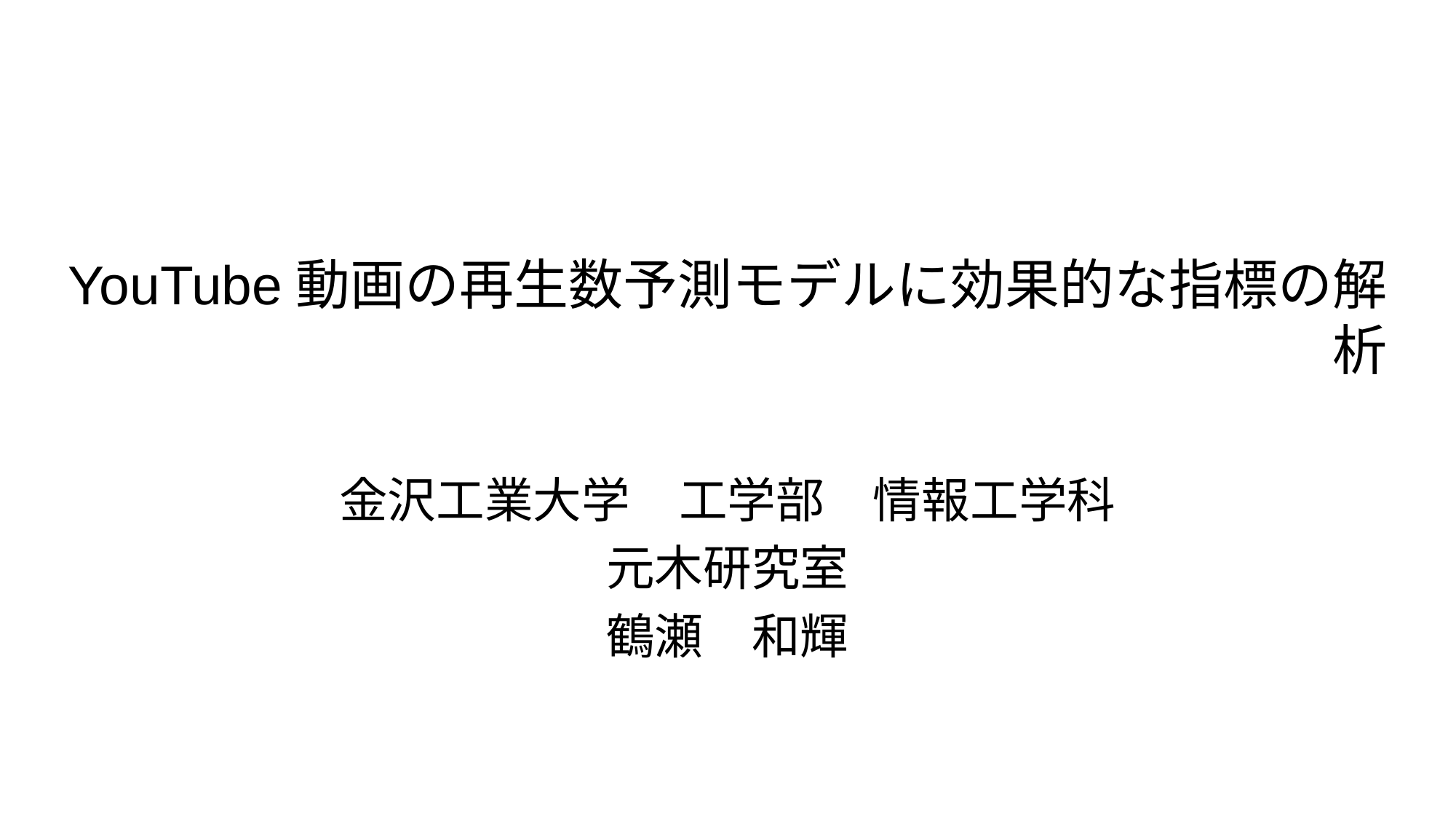

# YouTube動画の再生数予測モデルに効果的な指標の解析
金沢工業大学　工学部　情報工学科
元木研究室
鶴瀬　和輝